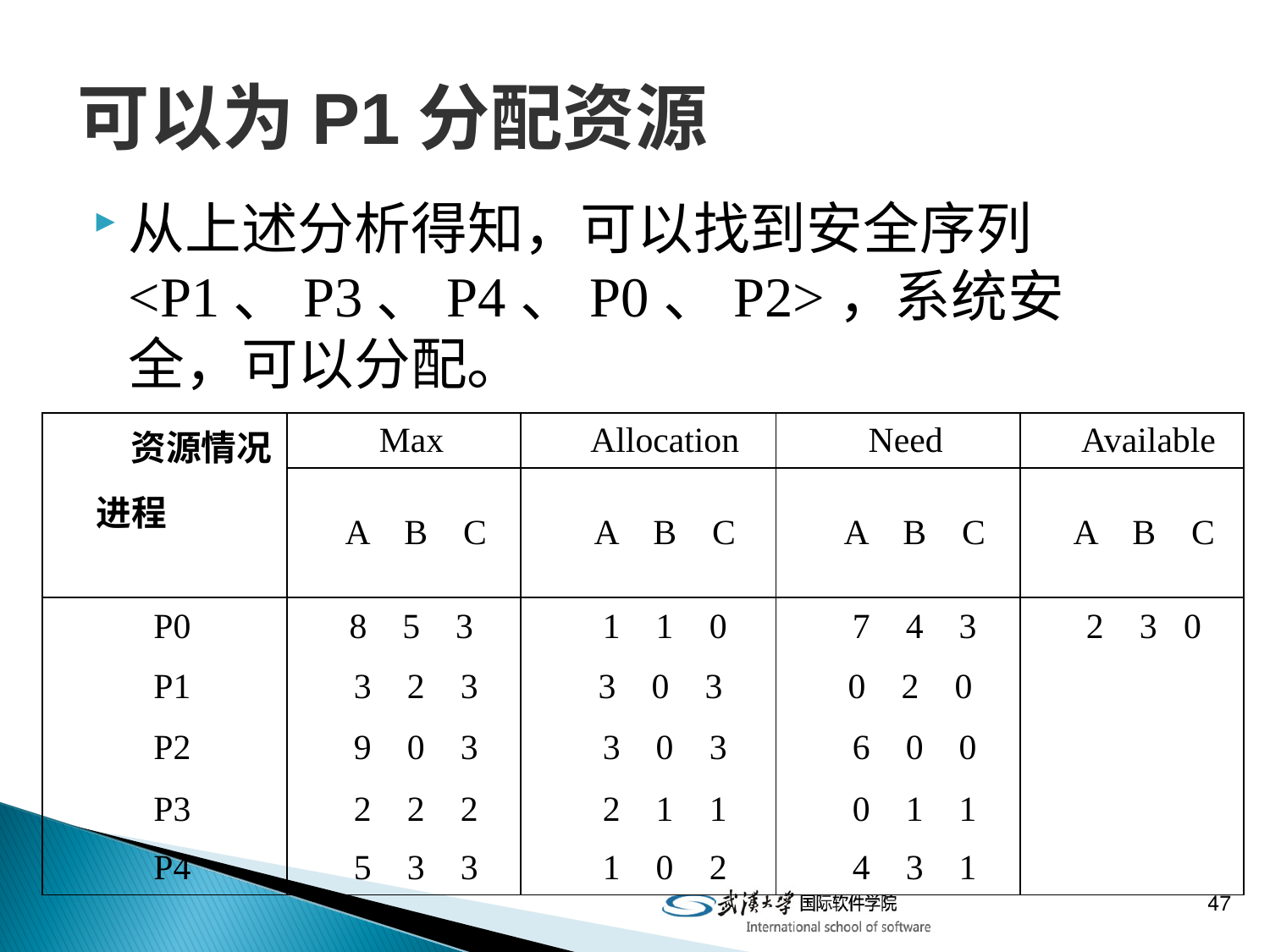

# 可以为P1分配资源
从上述分析得知，可以找到安全序列<P1、P3、P4、P0、P2>，系统安全，可以分配。
| 资源情况 进程 | Max | Allocation | Need | Available |
| --- | --- | --- | --- | --- |
|  | A B C | A B C | A B C | A B C |
| P0 | 8 5 3 | 1 1 0 | 7 4 3 | 2 3 0 |
| P1 | 3 2 3 | 3 0 3 | 0 2 0 |  |
| P2 | 9 0 3 | 3 0 3 | 6 0 0 |  |
| P3 | 2 2 2 | 2 1 1 | 0 1 1 |  |
| P4 | 5 3 3 | 1 0 2 | 4 3 1 |  |